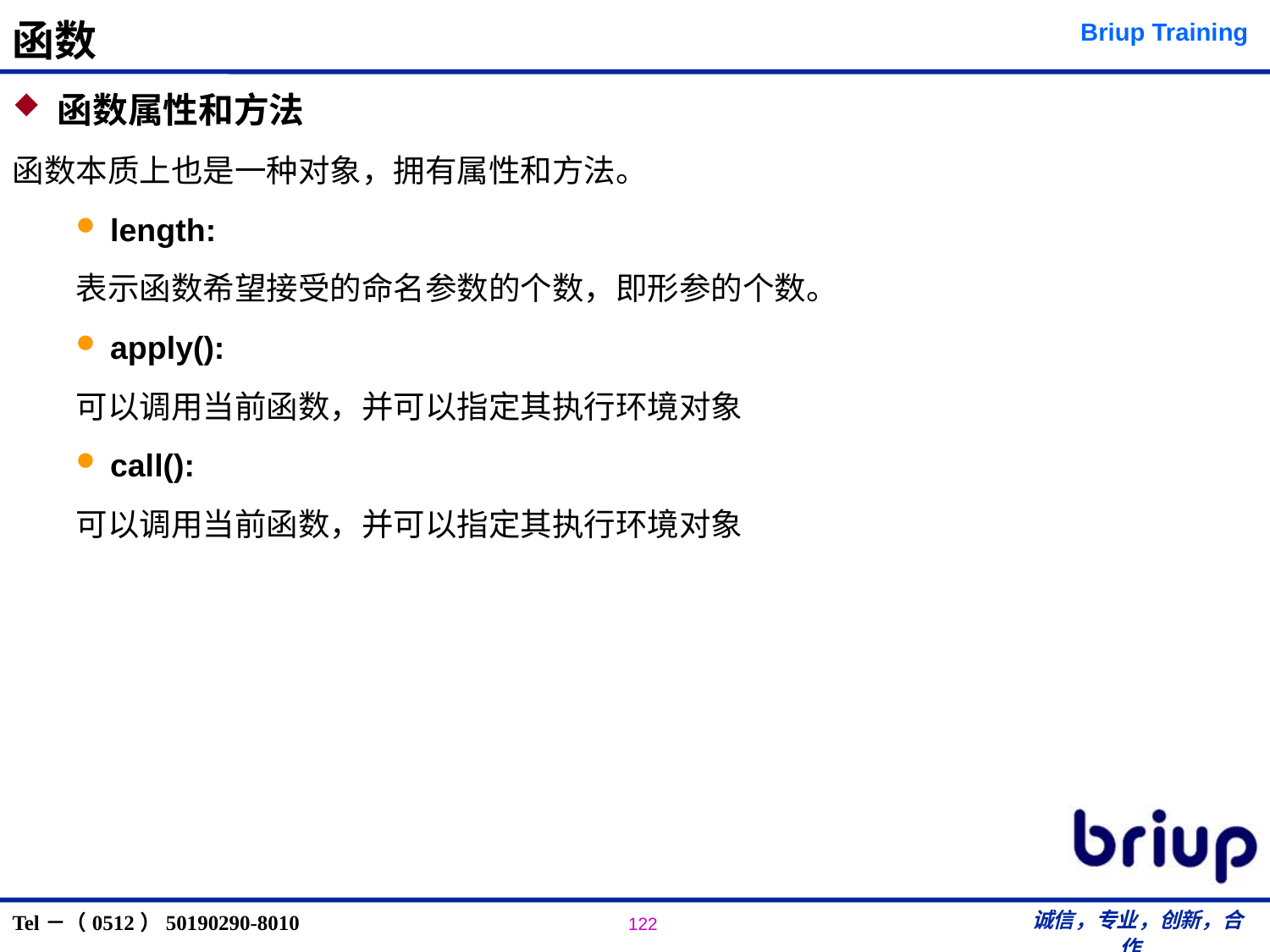

# 函数
 函数属性和方法
函数本质上也是一种对象，拥有属性和方法。
 length:
表示函数希望接受的命名参数的个数，即形参的个数。
 apply():
可以调用当前函数，并可以指定其执行环境对象
 call():
可以调用当前函数，并可以指定其执行环境对象